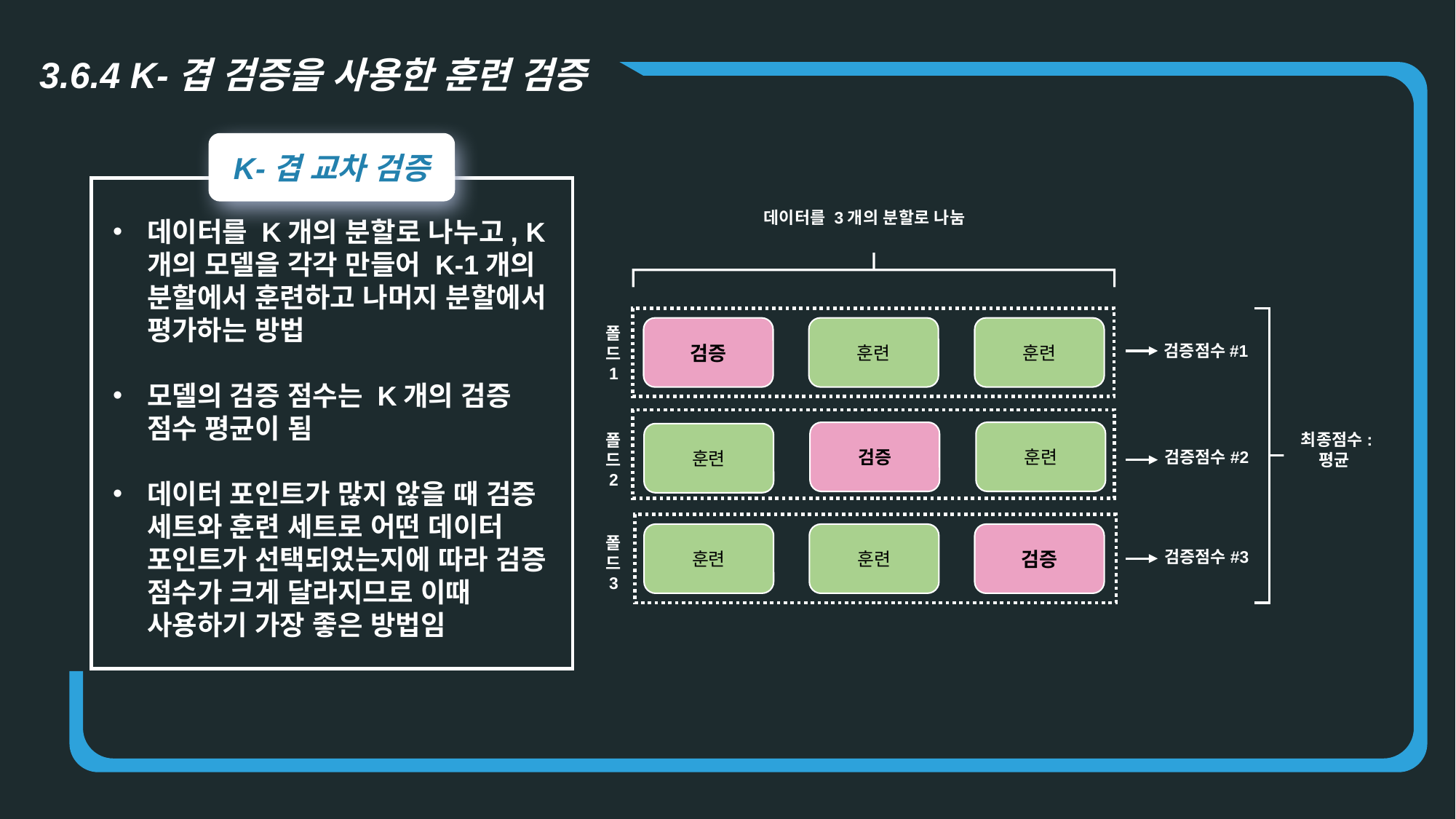

3.6.4 K-겹 검증을 사용한 훈련 검증

K-겹 교차 검증

데이터를 K개의 분할로 나누고, K개의 모델을 각각 만들어 K-1개의 분할에서 훈련하고 나머지 분할에서 평가하는 방법

모델의 검증 점수는 K개의 검증 점수 평균이 됨

데이터 포인트가 많지 않을 때 검증 세트와 훈련 세트로 어떤 데이터 포인트가 선택되었는지에 따라 검증 점수가 크게 달라지므로 이때 사용하기 가장 좋은 방법임

데이터를 3개의 분할로 나눔

폴
드
1
훈련
훈련
검증

훈련
검증
훈련
폴
드
2

검증
훈련
훈련
폴
드
3

검증점수#1
최종점수:
평균
검증점수#2
검증점수#3